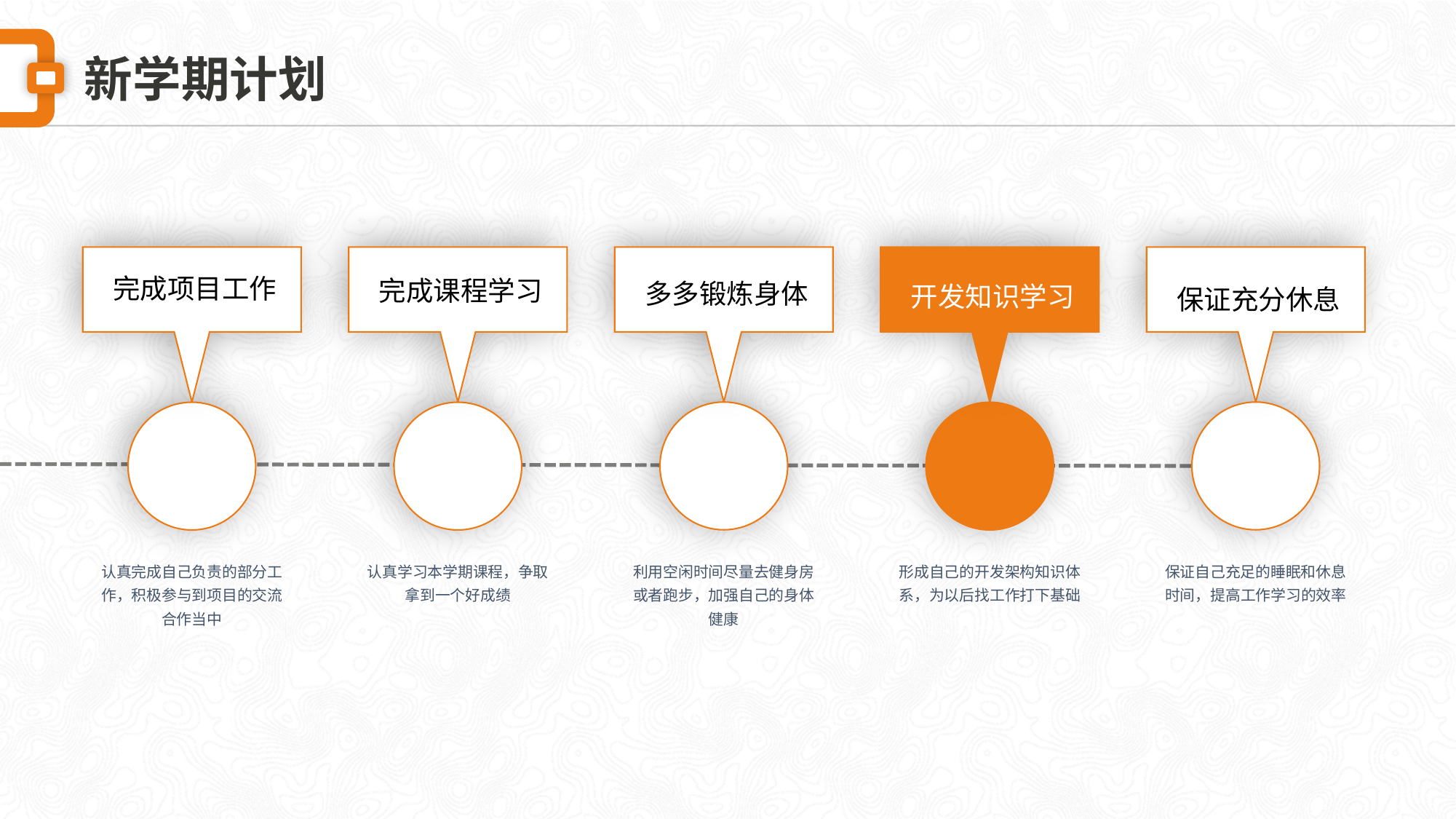

新学期计划

完成项目工作
完成课程学习
多多锻炼身体
开发知识学习
保证充分休息

认真完成自己负责的部分工作，积极参与到项目的交流合作当中
认真学习本学期课程，争取拿到一个好成绩
利用空闲时间尽量去健身房或者跑步，加强自己的身体健康
形成自己的开发架构知识体系，为以后找工作打下基础
保证自己充足的睡眠和休息时间，提高工作学习的效率